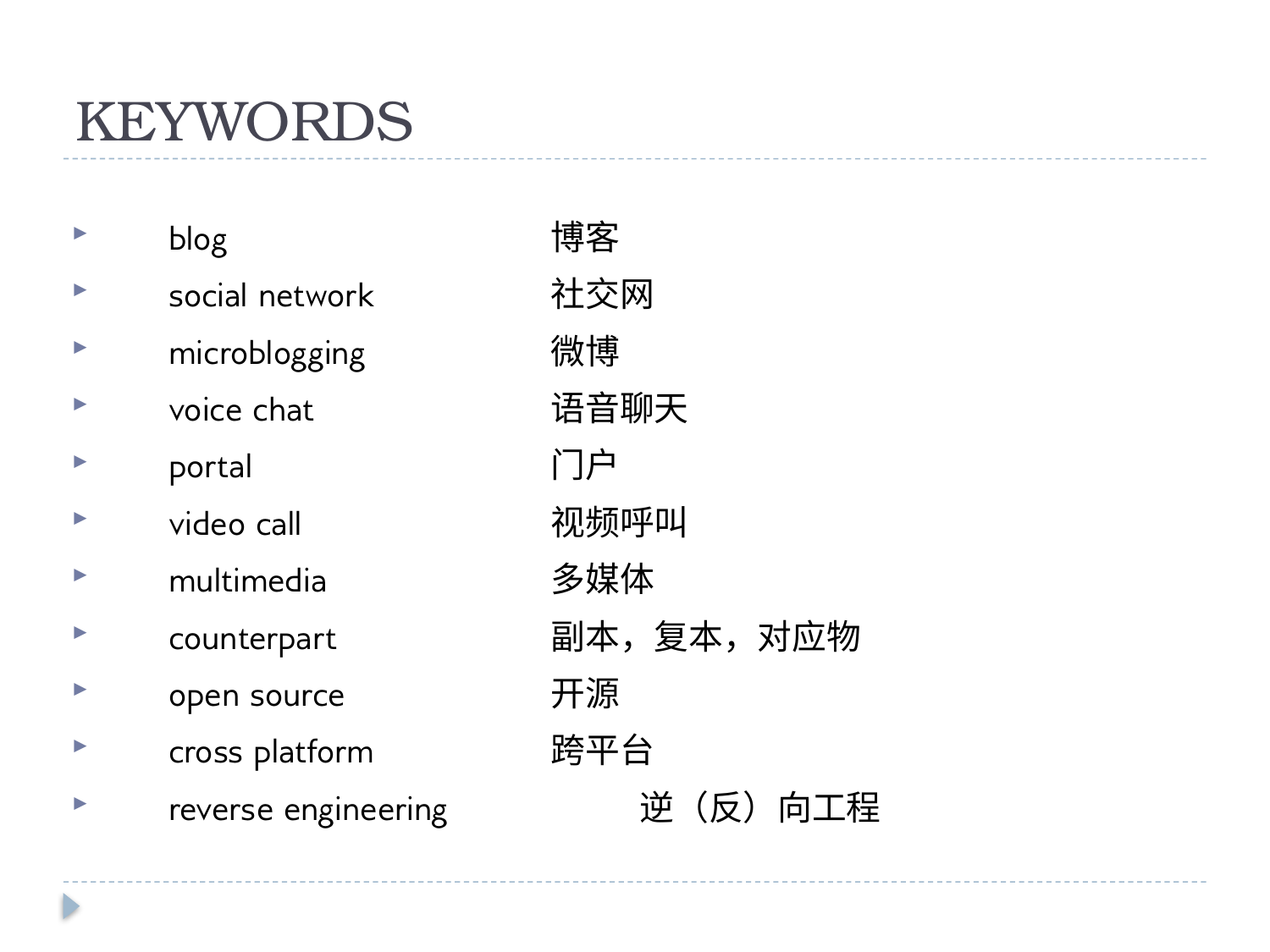

# KEYWORDS
      blog                        	博客
      social network               	社交网
      microblogging               	微博
      voice chat                   	语音聊天
      portal                      	门户
      video call                    	视频呼叫
      multimedia                  	多媒体
      counterpart                  	副本，复本，对应物
      open source                 	开源
      cross platform               	跨平台
      reverse engineering           	逆（反）向工程